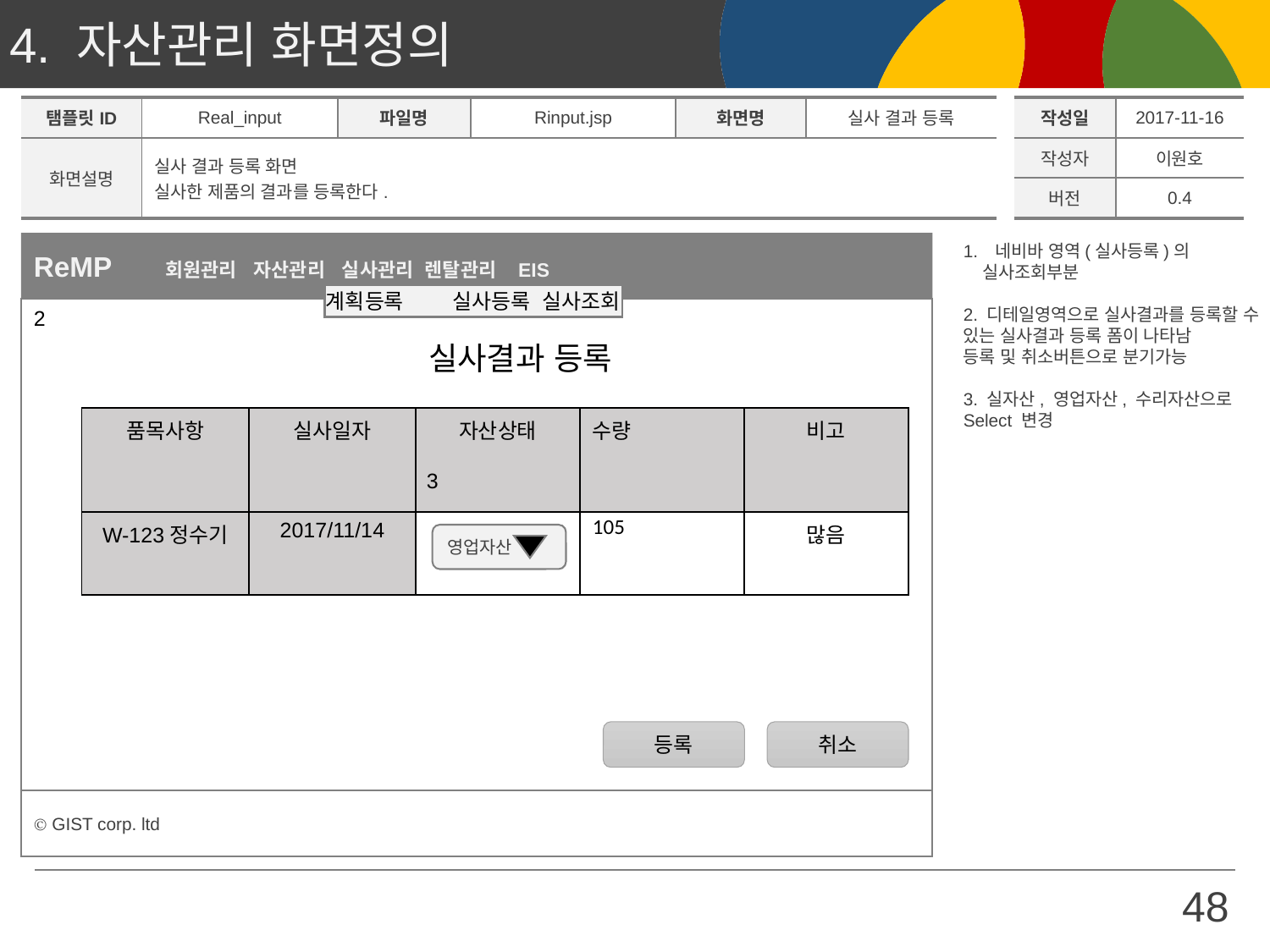

| 탬플릿ID | Real\_input | 파일명 | Rinput.jsp | 화면명 | 실사 결과 등록 |  | 작성일 | 2017-11-16 |
| --- | --- | --- | --- | --- | --- | --- | --- | --- |
| 화면설명 | 실사 결과 등록 화면 실사한 제품의 결과를 등록한다. |  |  |  |  |  | 작성자 | 이원호 |
|  |  |  |  |  |  |  | 버전 | 0.4 |
ReMP      회원관리   자산관리   실사관리  렌탈관리   EIS
1
네비바 영역(실사등록)의
   실사조회부분

2. 디테일영역으로 실사결과를 등록할 수
있는 실사결과 등록 폼이 나타남
등록 및 취소버튼으로 분기가능

3. 실자산, 영업자산, 수리자산으로
Select 변경
계획등록	실사등록  실사조회
2

실사결과 등록
| 품목사항 | 실사일자 | 자산상태 | 수량 | 비고 |
| --- | --- | --- | --- | --- |
| W-123정수기 | 2017/11/14 |  | 105 | 많음 |
3
영업자산

등록
취소
Ⓒ GIST corp. ltd